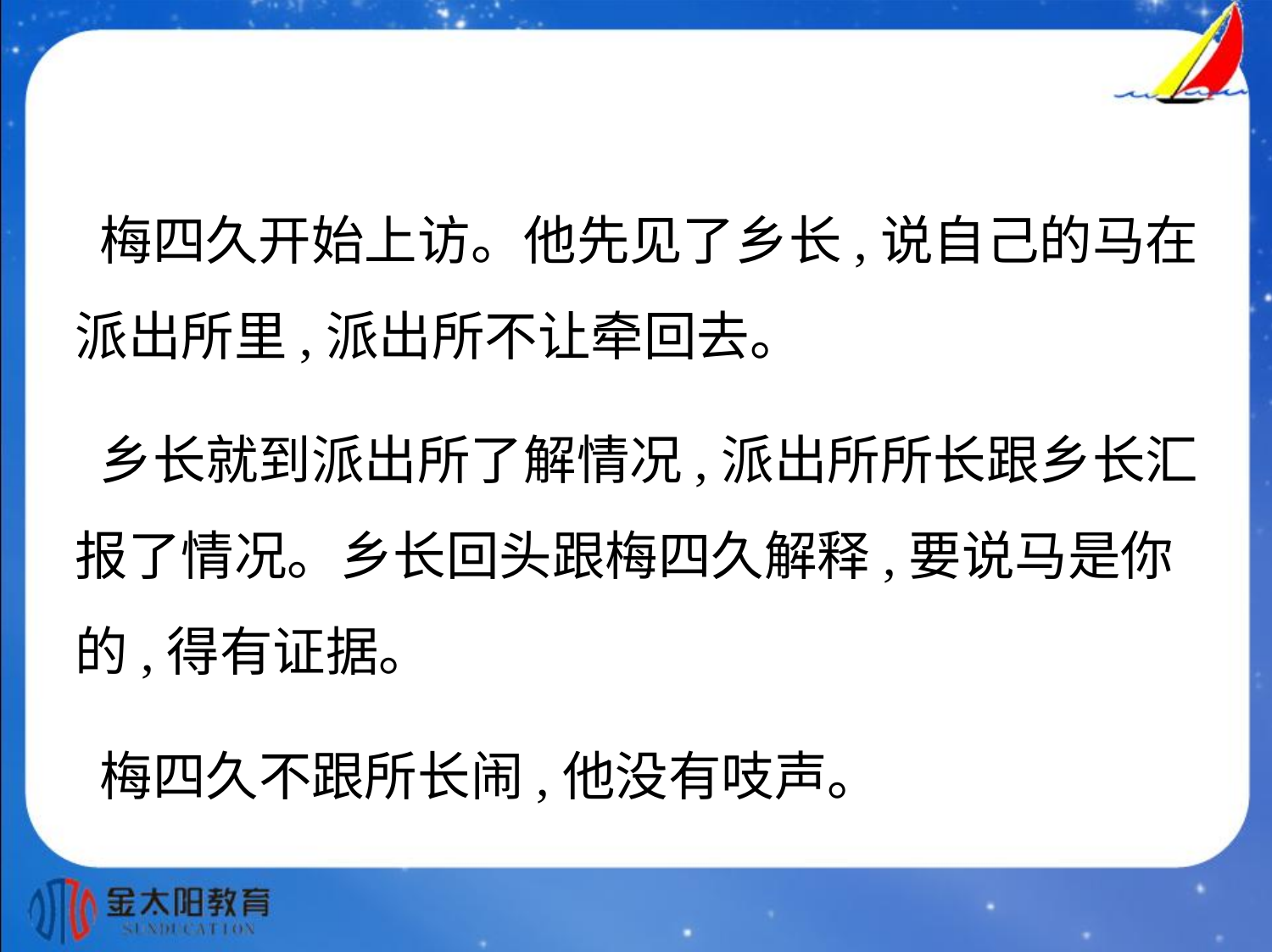

梅四久开始上访。他先见了乡长,说自己的马在
派出所里,派出所不让牵回去。
 乡长就到派出所了解情况,派出所所长跟乡长汇
报了情况。乡长回头跟梅四久解释,要说马是你
的,得有证据。
 梅四久不跟所长闹,他没有吱声。